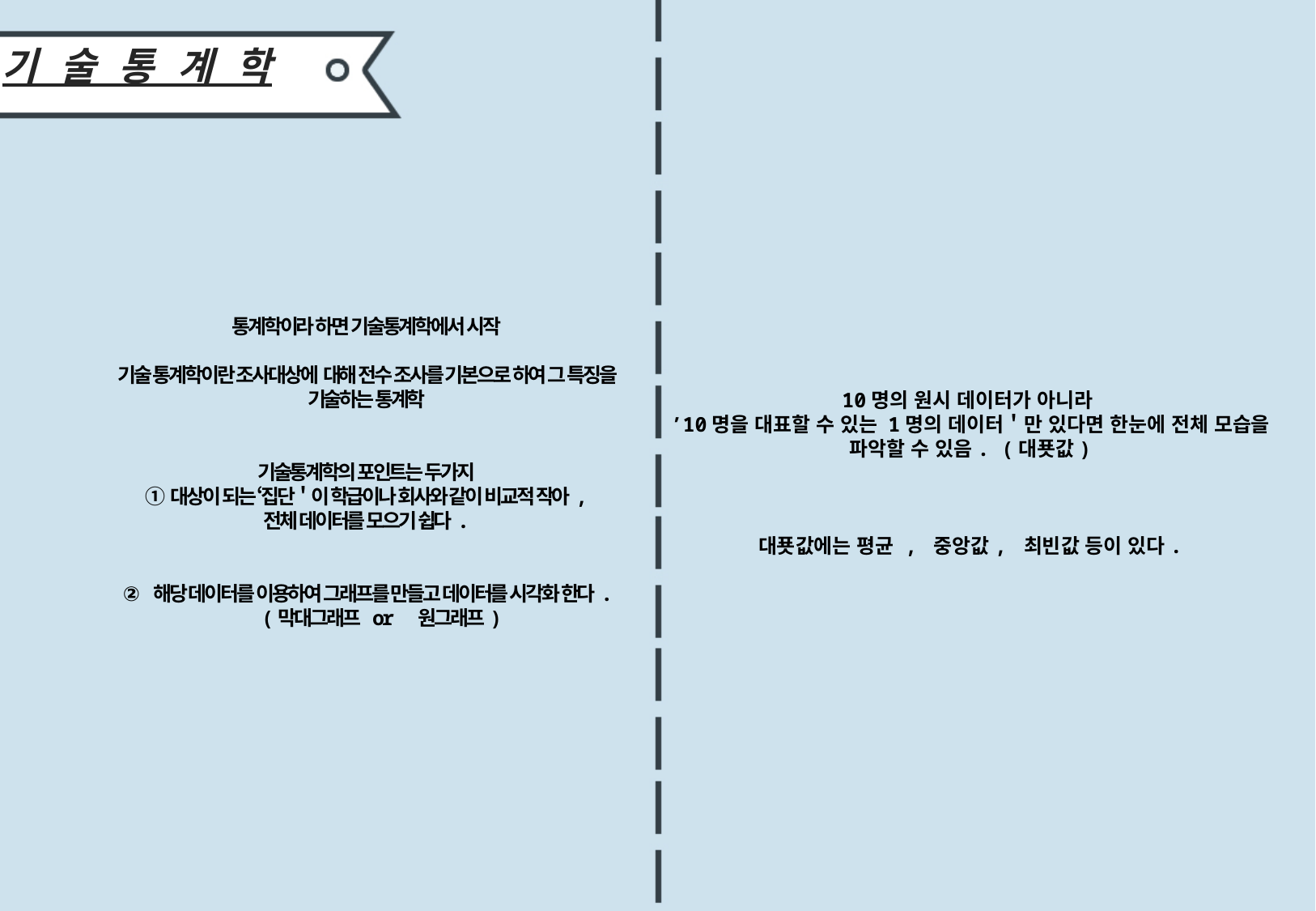

기   술   통   계   학
통계학이라 하면 기술통계학에서 시작

기술 통계학이란 조사대상에  대해 전수 조사를 기본으로 하여 그 특징을 기술하는 통계학

기술통계학의 포인트는 두가지
①대상이 되는 ‘집단＇이 학급이나 회사와 같이 비교적 작아,
전체 데이터를 모으기 쉽다.

해당 데이터를 이용하여 그래프를 만들고 데이터를 시각화 한다.(막대그래프  or  원그래프)
10명의 원시 데이터가 아니라
’10명을 대표할 수 있는 1명의 데이터＇만 있다면 한눈에 전체 모습을 파악할 수 있음. (대푯값)

대푯값에는 평균 , 중앙값, 최빈값 등이 있다.